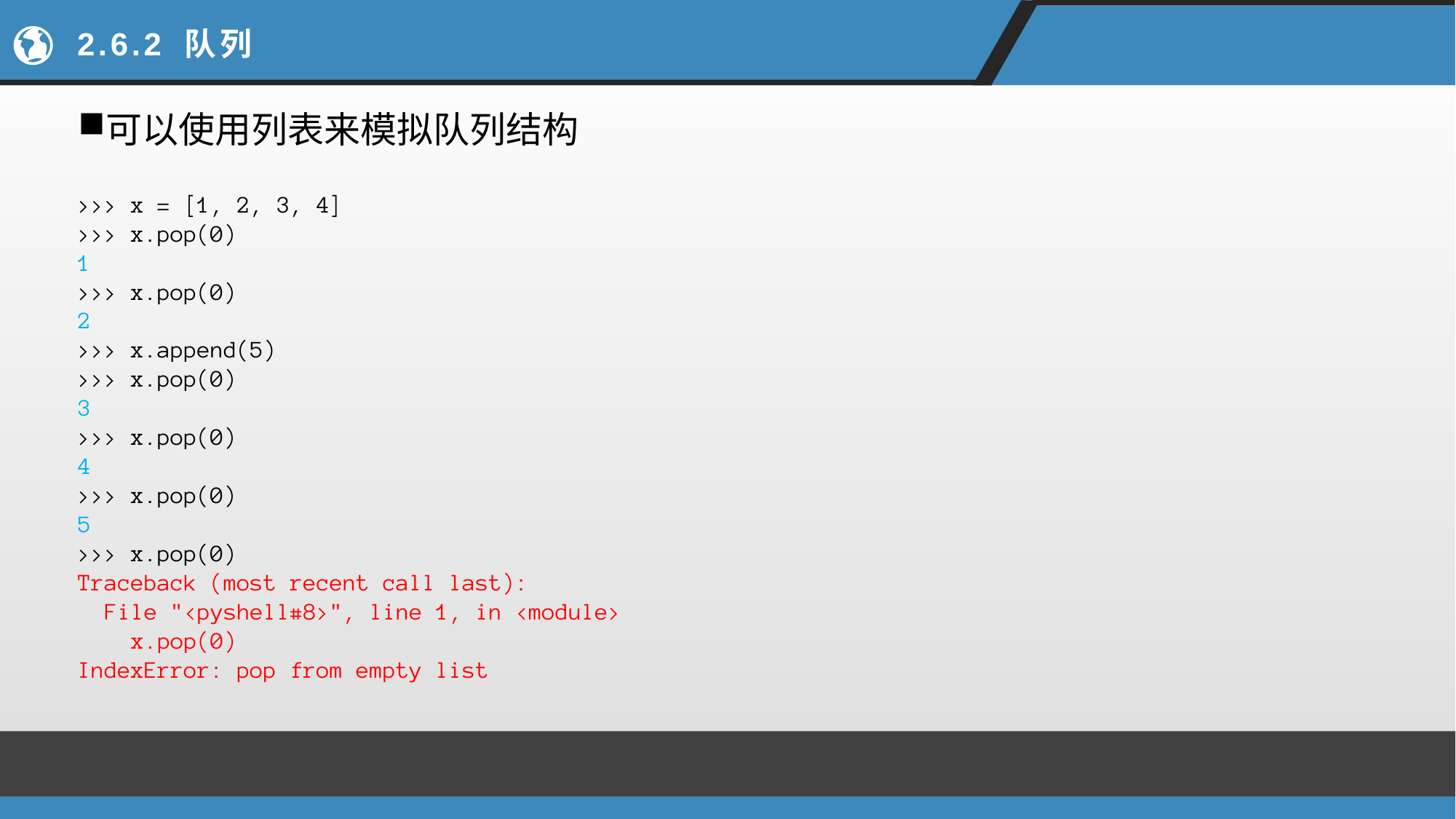

# 2.6.2 队列

可以使用列表来模拟队列结构

>>> x = [1, 2, 3, 4]
>>> x.pop(0)
1
>>> x.pop(0)
2
>>> x.append(5)
>>> x.pop(0)
3
>>> x.pop(0)
4
>>> x.pop(0)
5
>>> x.pop(0)
Traceback (most recent call last):
  File "<pyshell#8>", line 1, in <module>
    x.pop(0)
IndexError: pop from empty list